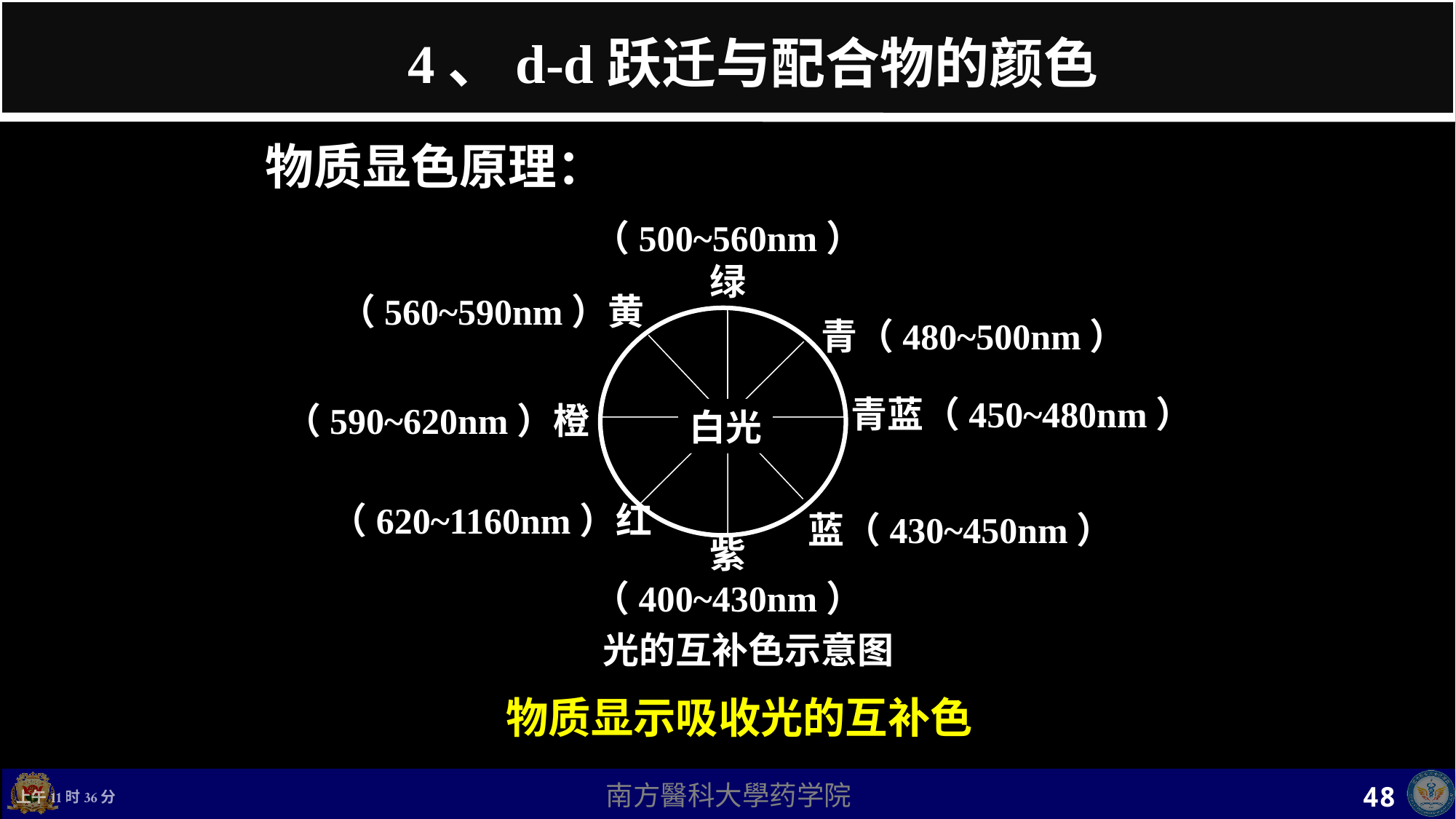

# 4、d-d跃迁与配合物的颜色
物质显色原理：
（500~560nm）
绿
（560~590nm）黄

白光
青（480~500nm）
青蓝（450~480nm）
（590~620nm）橙
（620~1160nm）红
蓝（430~450nm）
紫
（400~430nm）
光的互补色示意图
物质显示吸收光的互补色
上午11时36分
48